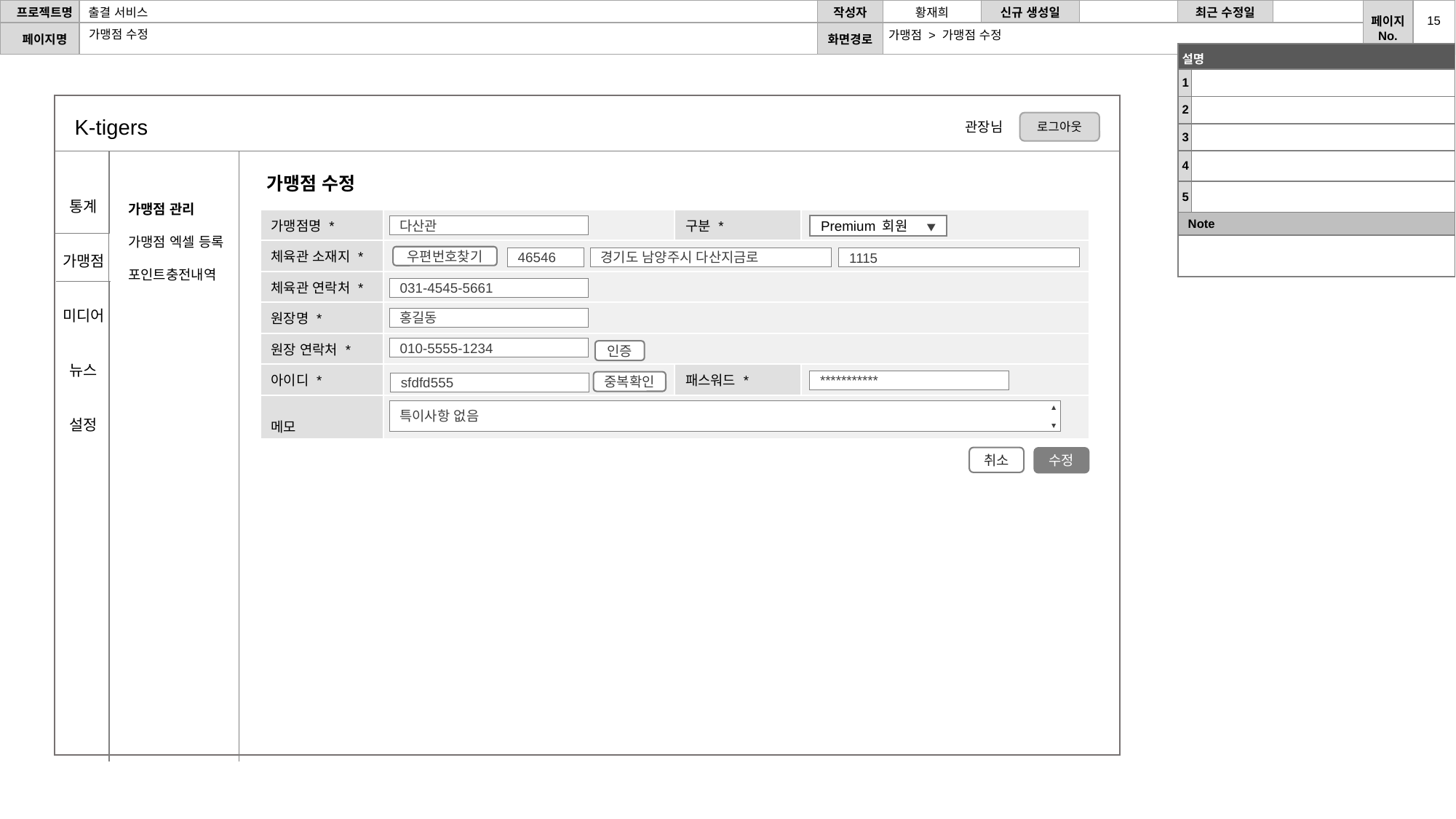

15
가맹점 수정
가맹점 > 가맹점 수정
| 설명 |  |
| --- | --- |
| 1 |  |
| 2 |  |
| 3 |  |
| 4 |  |
| 5 |  |
| Note |  |
|  |  |

K-tigers
로그아웃
관장님
가맹점 수정
가맹점 관리
가맹점 엑셀 등록
포인트충전내역
통계

가맹점

미디어

뉴스

설정
| 가맹점명 \* |  | 구분 \* |  |
| --- | --- | --- | --- |
| 체육관 소재지 \* |  |  |  |
| 체육관 연락처 \* |  |  |  |
| 원장명 \* |  |  |  |
| 원장 연락처 \* |  |  |  |
| 아이디 \* |  | 패스워드 \* |  |
| 메모 |  |  |  |
Premium 회원     ▼
다산관
우편번호찾기
경기도 남양주시 다산지금로
46546
1115
031-4545-5661
홍길동
010-5555-1234
인증
***********
중복확인
sfdfd555
▲

▼
특이사항 없음
취소
수정